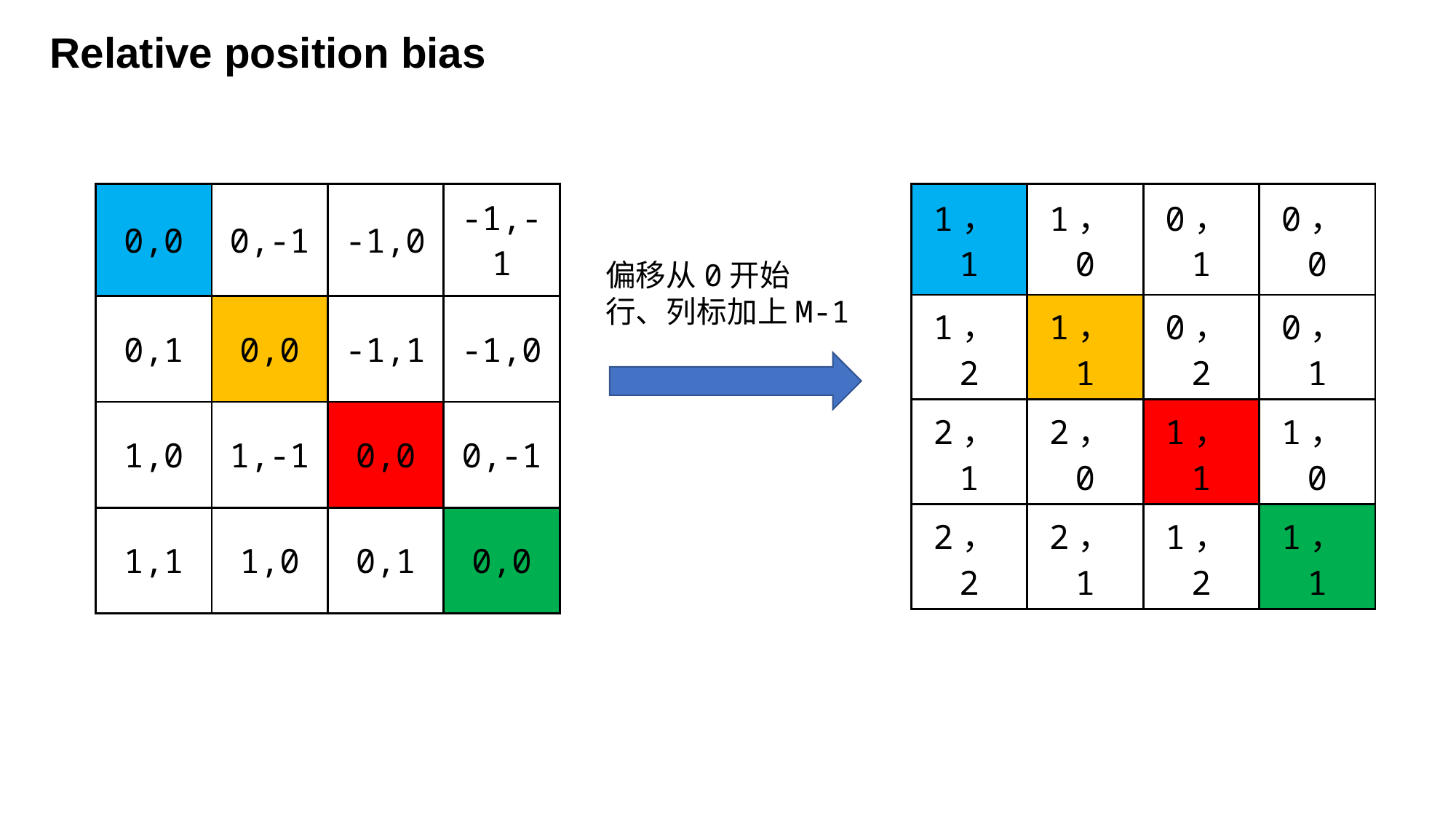

Relative position bias
| 0,0 | 0,-1 | -1,0 | -1,-1 |
| --- | --- | --- | --- |
| 0,1 | 0,0 | -1,1 | -1,0 |
| 1,0 | 1,-1 | 0,0 | 0,-1 |
| 1,1 | 1,0 | 0,1 | 0,0 |
| 1，1 | 1，0 | 0，1 | 0，0 |
| --- | --- | --- | --- |
| 1，2 | 1，1 | 0，2 | 0，1 |
| 2，1 | 2，0 | 1，1 | 1，0 |
| 2，2 | 2，1 | 1，2 | 1，1 |
偏移从0开始
行、列标加上M-1